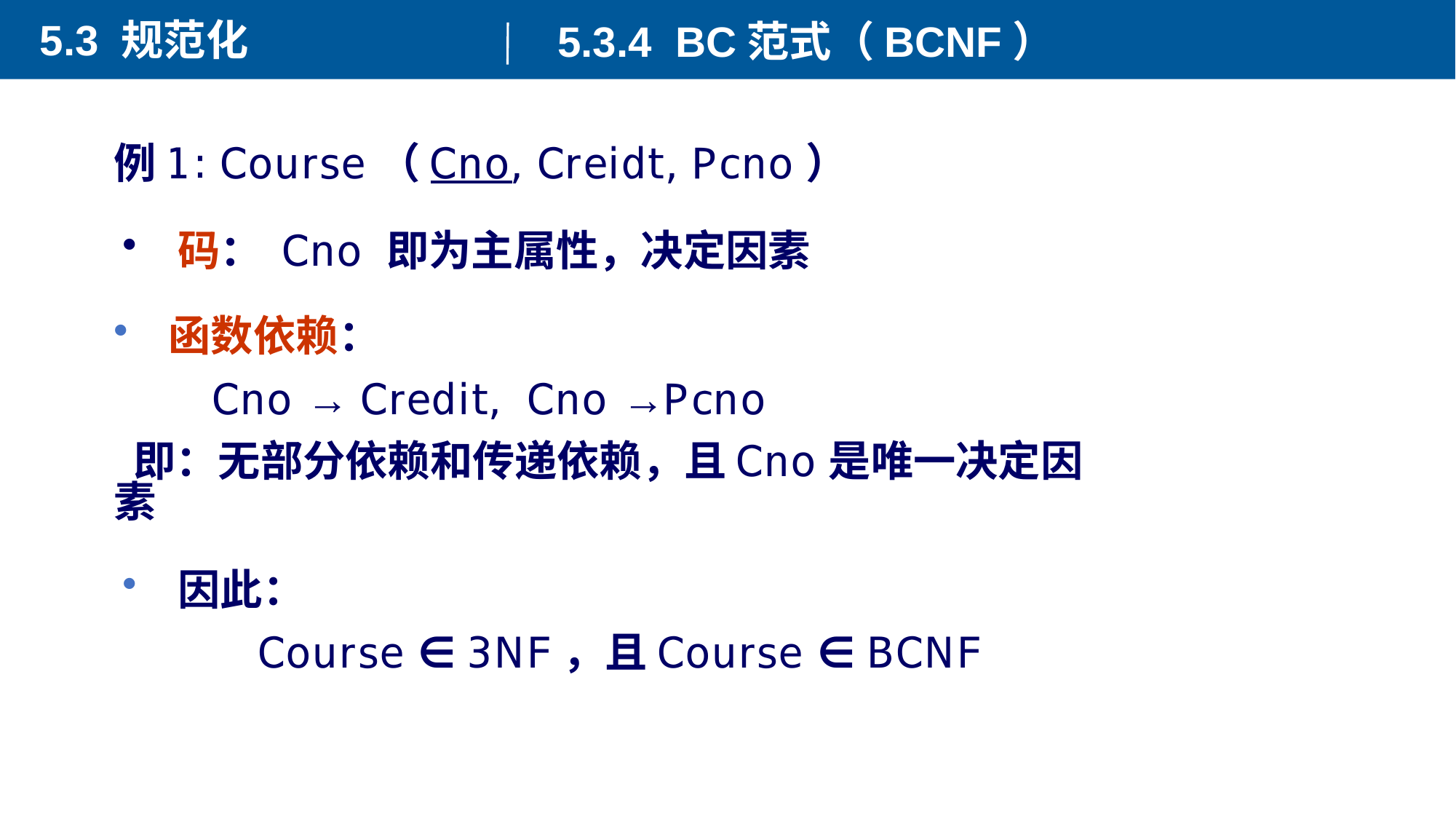

5.3 规范化
5.3.4  BC范式（BCNF）
例1: Course（Cno, Creidt, Pcno）
  码： Cno 即为主属性，决定因素
  函数依赖：
        Cno → Credit,  Cno →Pcno
 即：无部分依赖和传递依赖，且Cno是唯一决定因素

  因此：
           Course ∈ 3NF，且Course ∈ BCNF